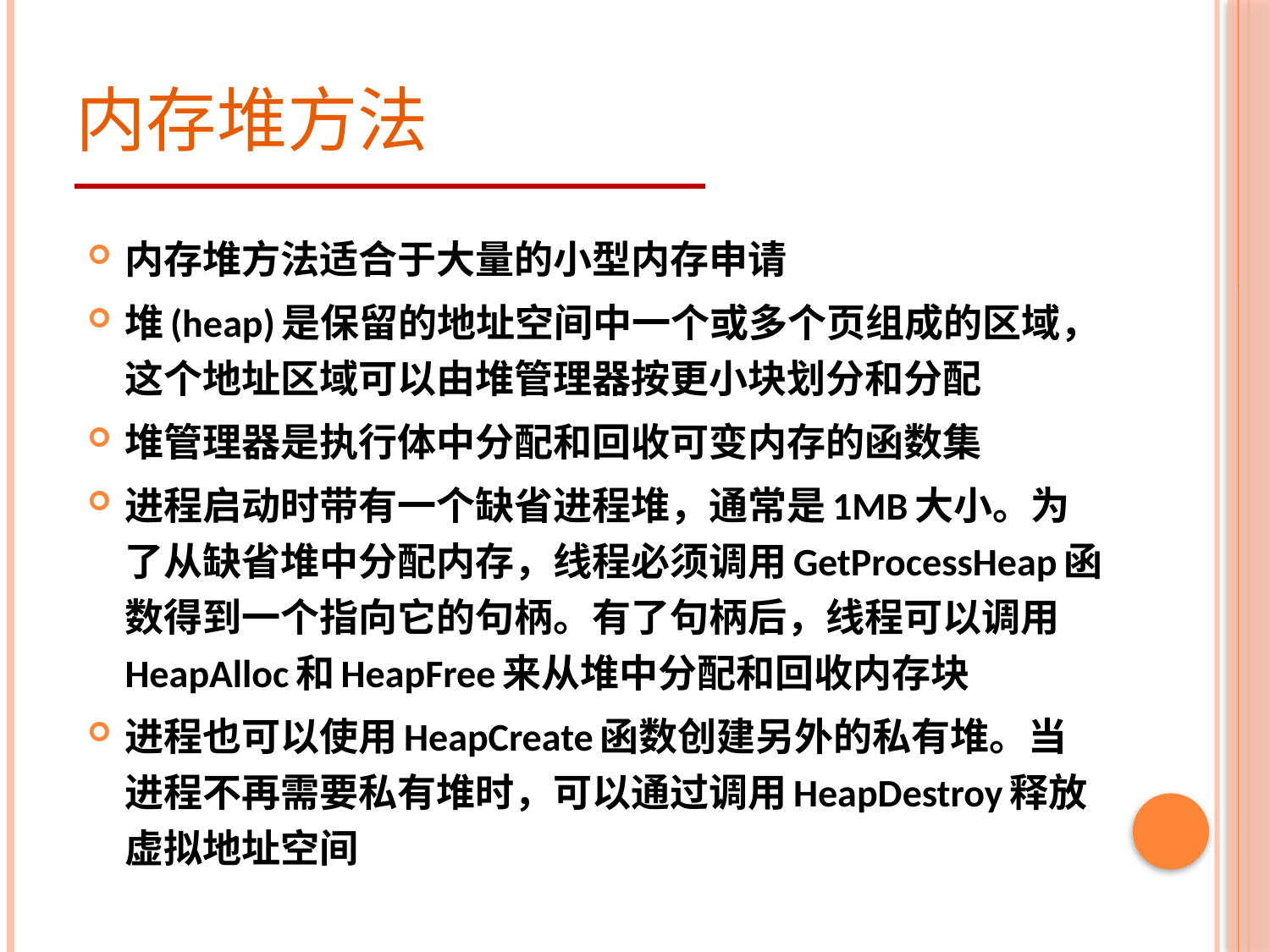

# 内存堆方法
内存堆方法适合于大量的小型内存申请
堆(heap)是保留的地址空间中一个或多个页组成的区域，这个地址区域可以由堆管理器按更小块划分和分配
堆管理器是执行体中分配和回收可变内存的函数集
进程启动时带有一个缺省进程堆，通常是1MB大小。为了从缺省堆中分配内存，线程必须调用GetProcessHeap函数得到一个指向它的句柄。有了句柄后，线程可以调用HeapAlloc和HeapFree来从堆中分配和回收内存块
进程也可以使用HeapCreate函数创建另外的私有堆。当进程不再需要私有堆时，可以通过调用HeapDestroy释放虚拟地址空间